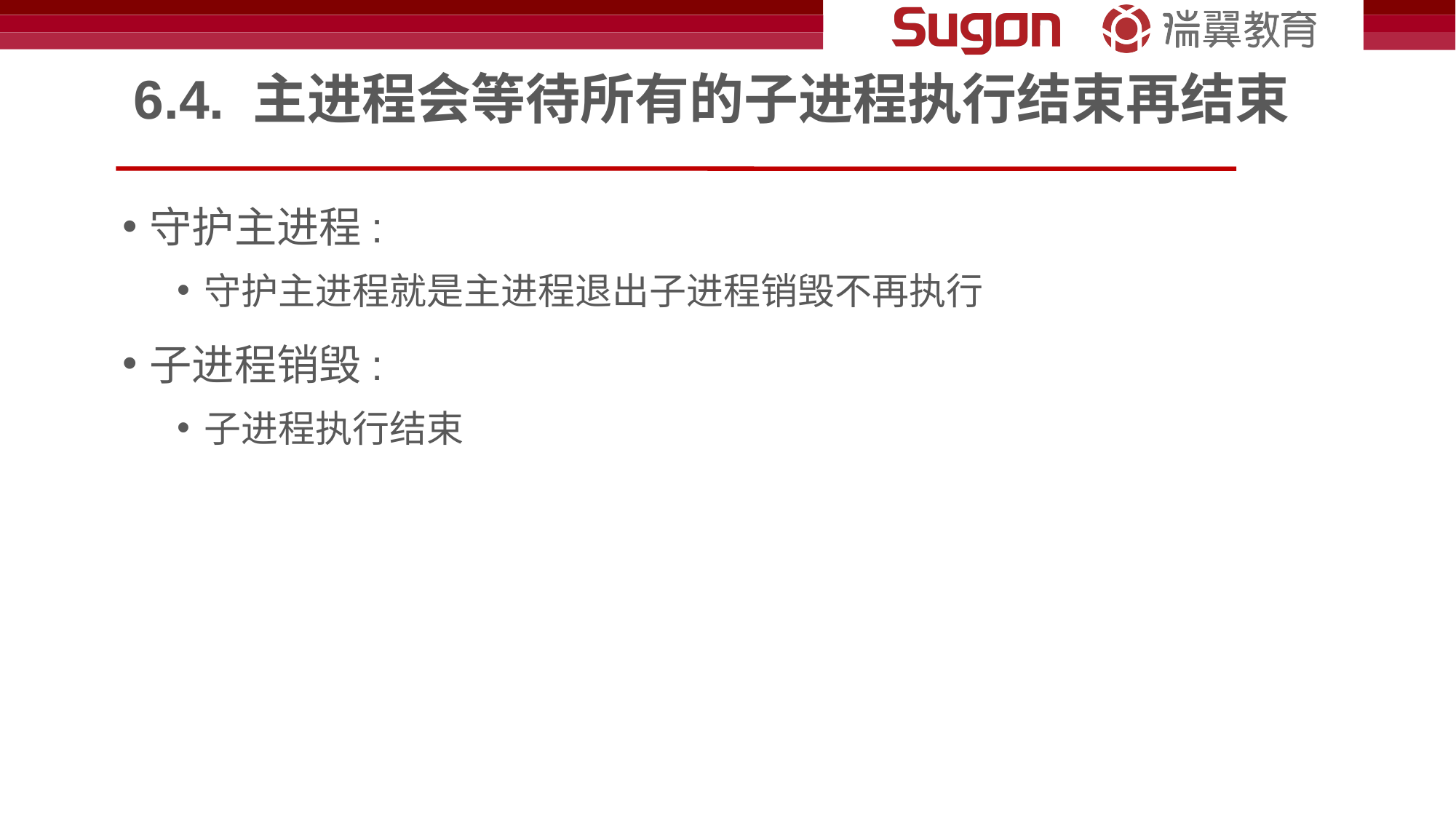

# 6.4. 主进程会等待所有的子进程执行结束再结束
守护主进程:
守护主进程就是主进程退出子进程销毁不再执行
子进程销毁:
子进程执行结束